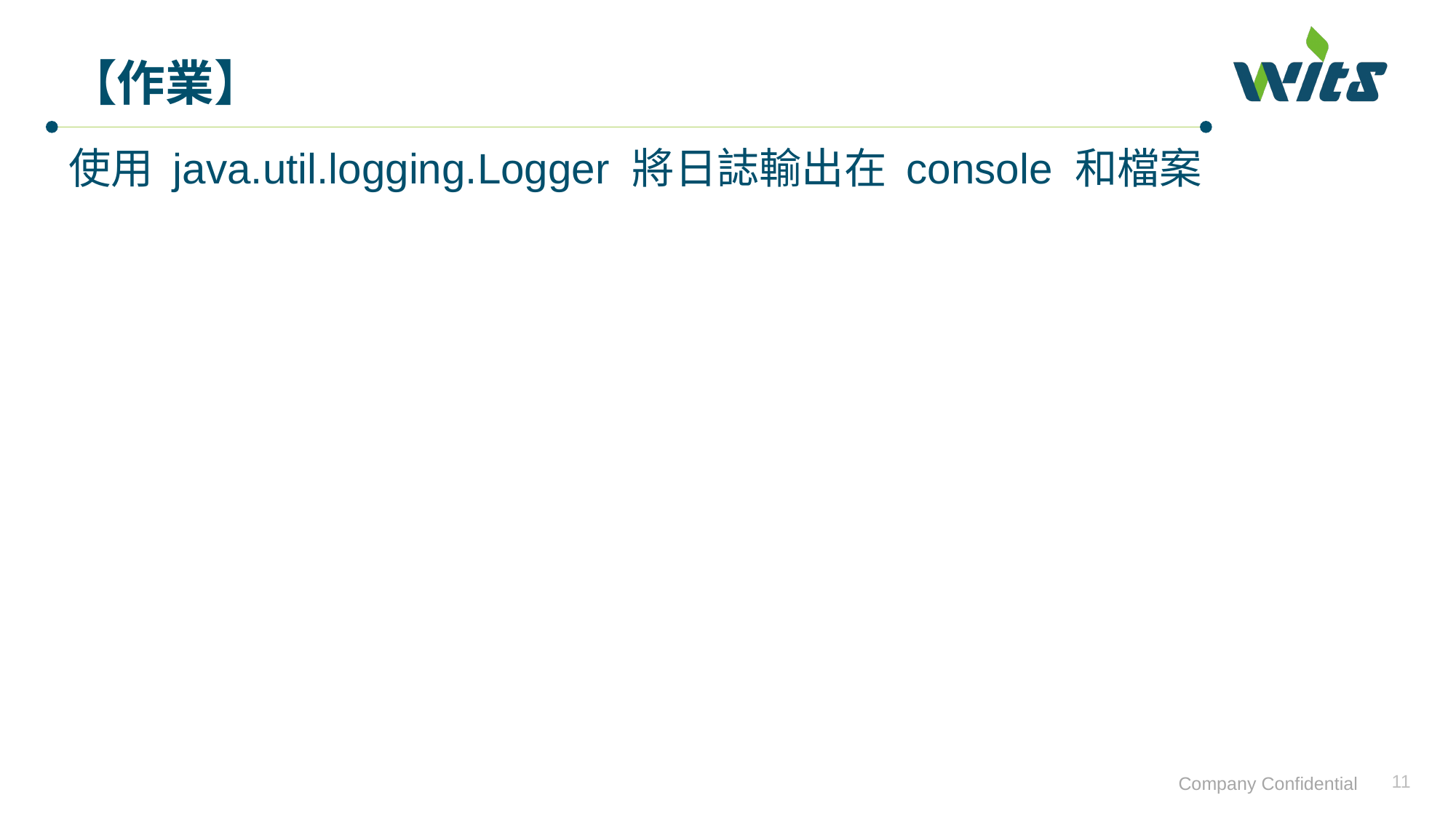

# 【作業】
使用 java.util.logging.Logger 將日誌輸出在 console 和檔案
11